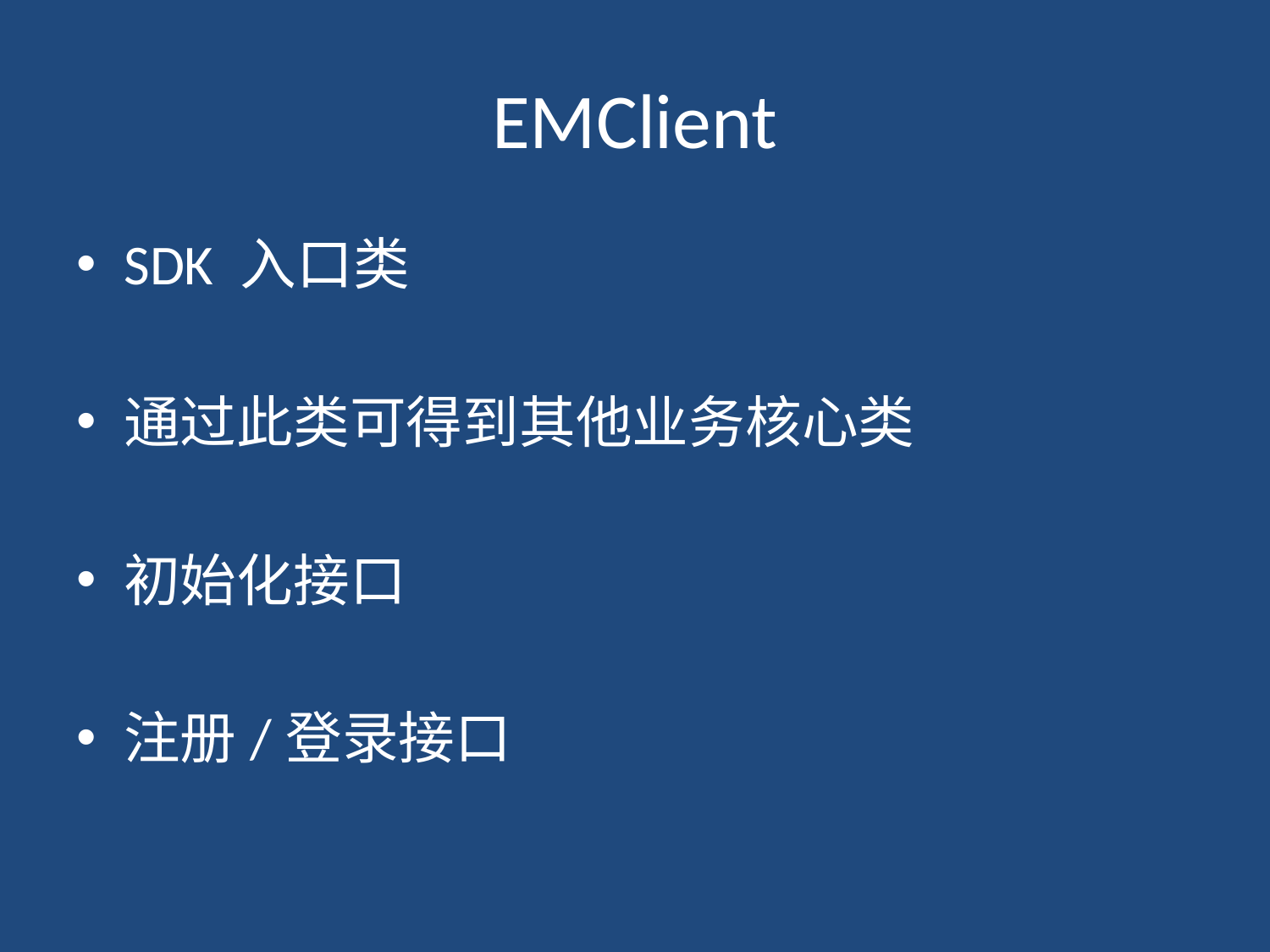

# EMClient
SDK 入口类

通过此类可得到其他业务核心类

初始化接口

注册/登录接口